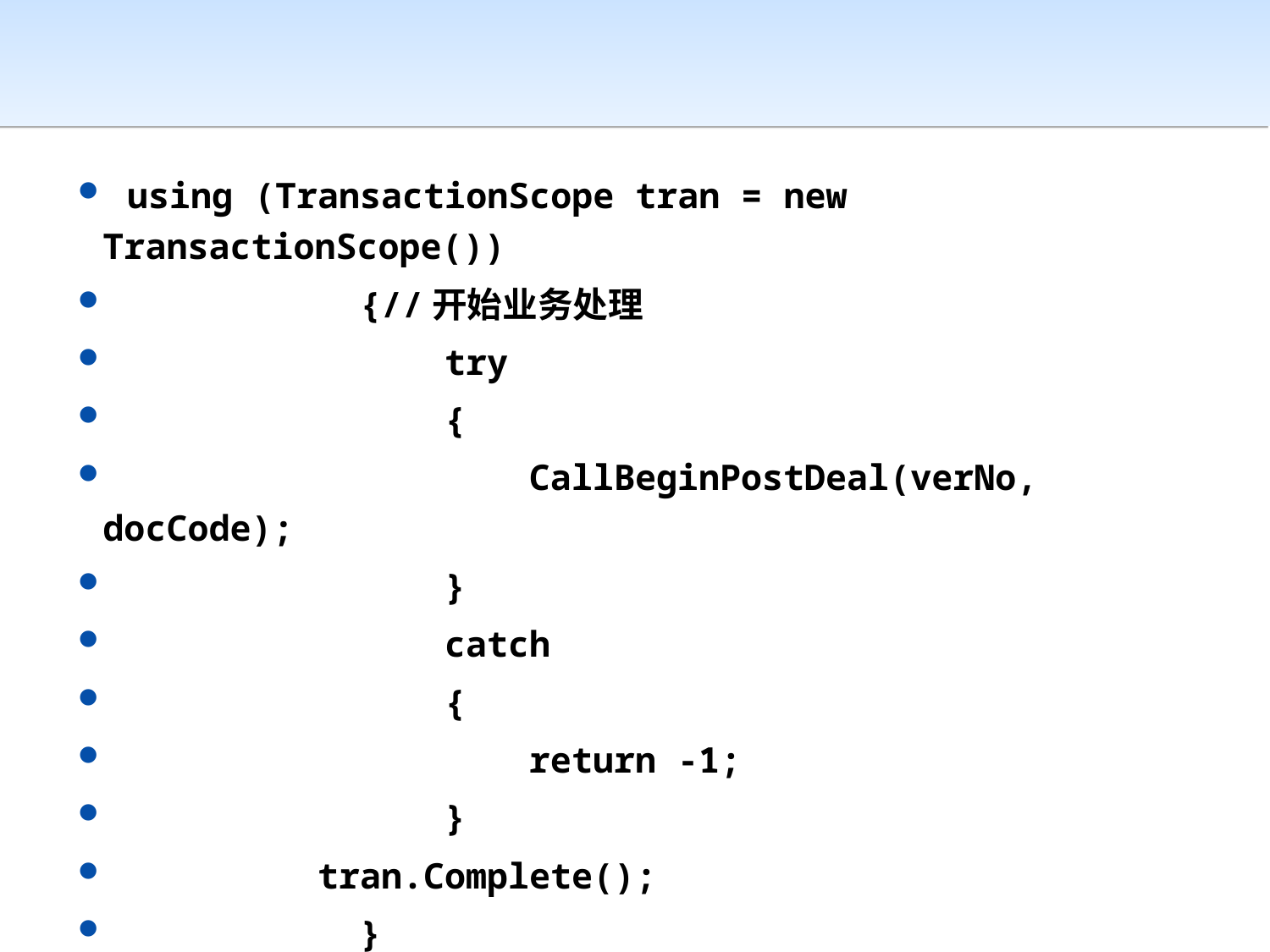

#
 using (TransactionScope tran = new TransactionScope())
            {//开始业务处理
                try
                {
                    CallBeginPostDeal(verNo, docCode);
                }
                catch
                {
                    return -1;
                }
          tran.Complete();
            }